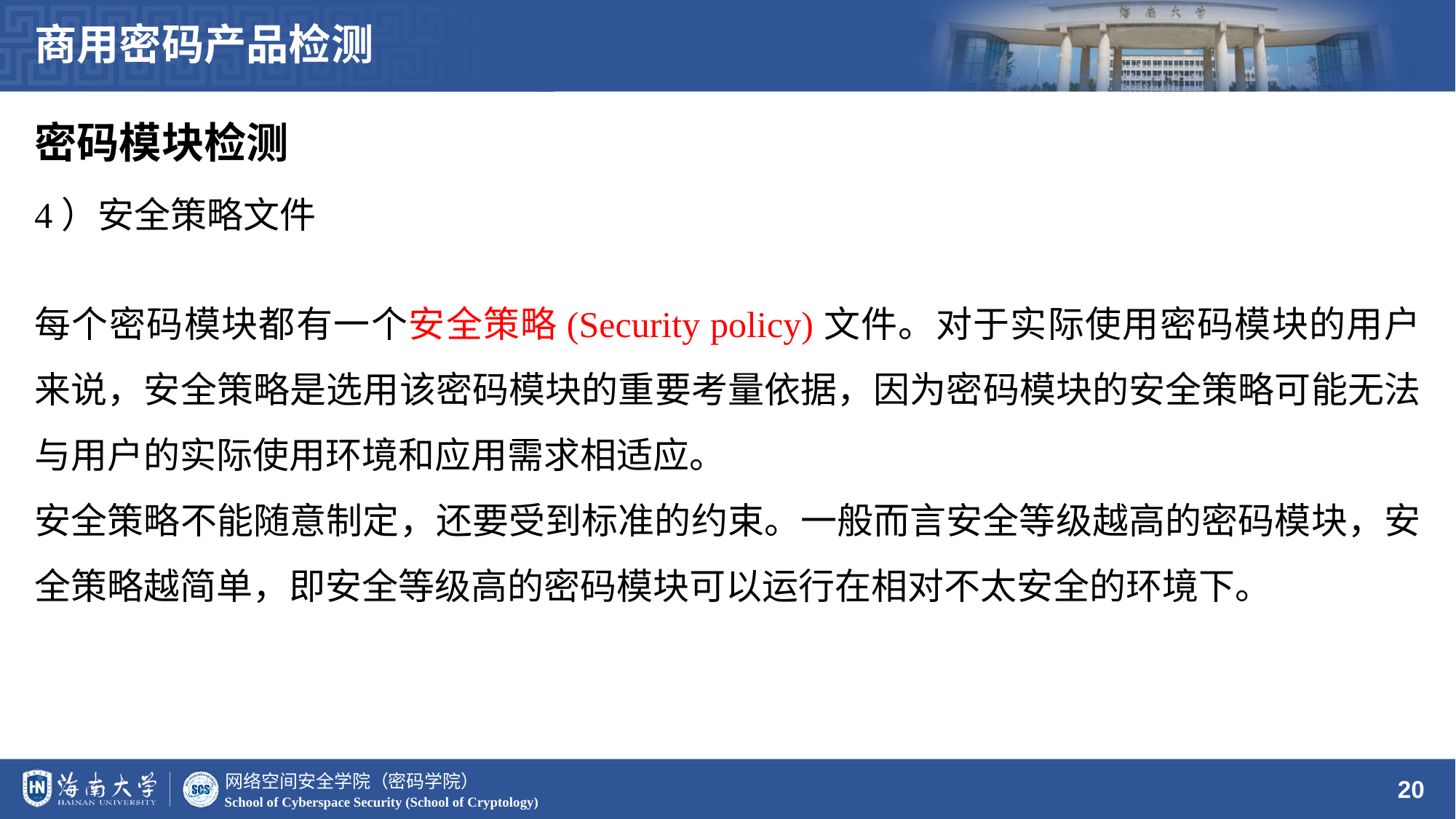

商用密码产品检测
密码模块检测
4）安全策略文件

每个密码模块都有一个安全策略(Security policy)文件。对于实际使用密码模块的用户来说，安全策略是选用该密码模块的重要考量依据，因为密码模块的安全策略可能无法与用户的实际使用环境和应用需求相适应。
安全策略不能随意制定，还要受到标准的约束。一般而言安全等级越高的密码模块，安全策略越简单，即安全等级高的密码模块可以运行在相对不太安全的环境下。

20